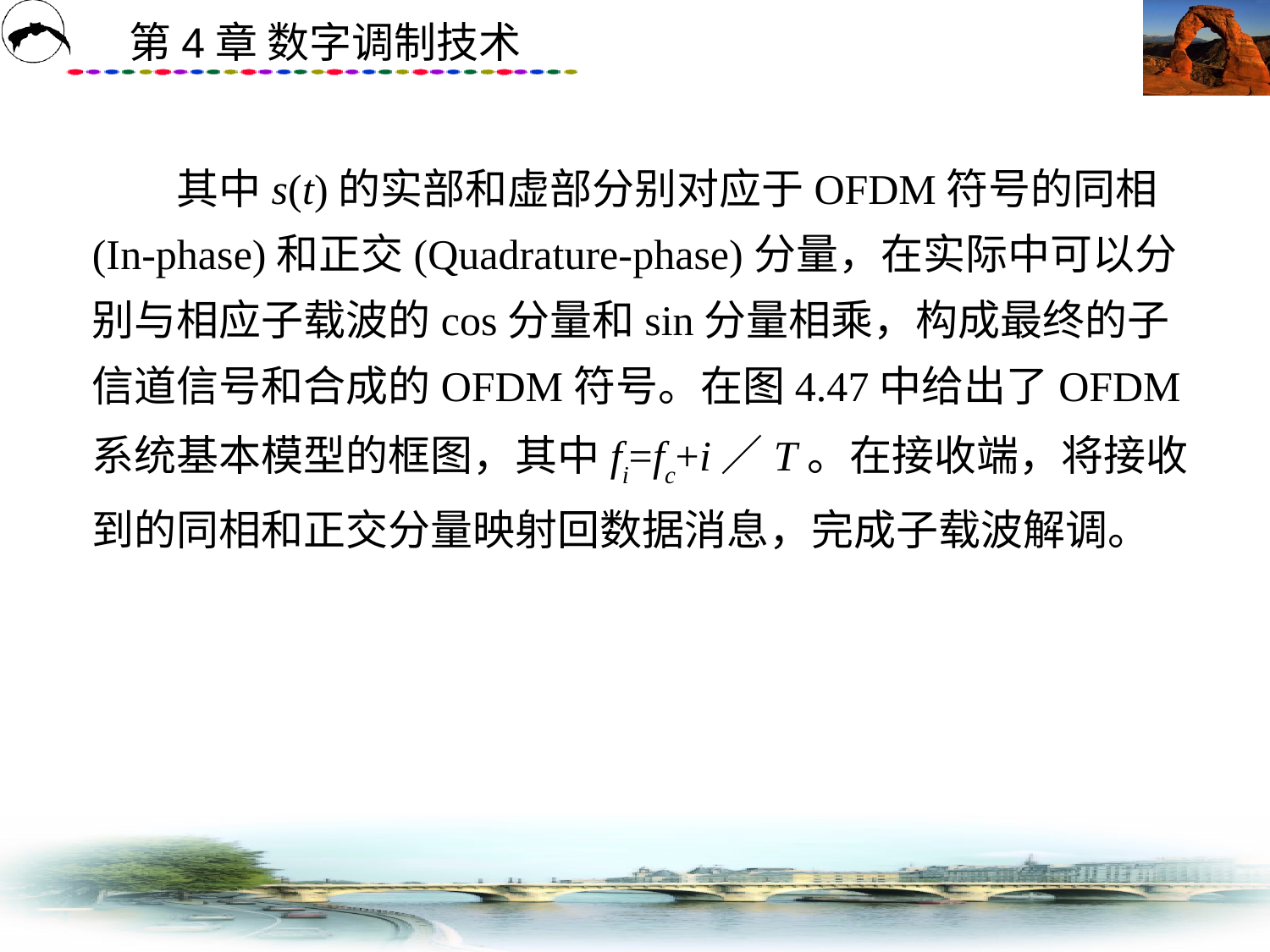

# 其中s(t)的实部和虚部分别对应于OFDM符号的同相(In-phase)和正交(Quadrature-phase)分量，在实际中可以分别与相应子载波的cos分量和sin分量相乘，构成最终的子信道信号和合成的OFDM符号。在图4.47中给出了OFDM系统基本模型的框图，其中fi=fc+i／T。在接收端，将接收到的同相和正交分量映射回数据消息，完成子载波解调。